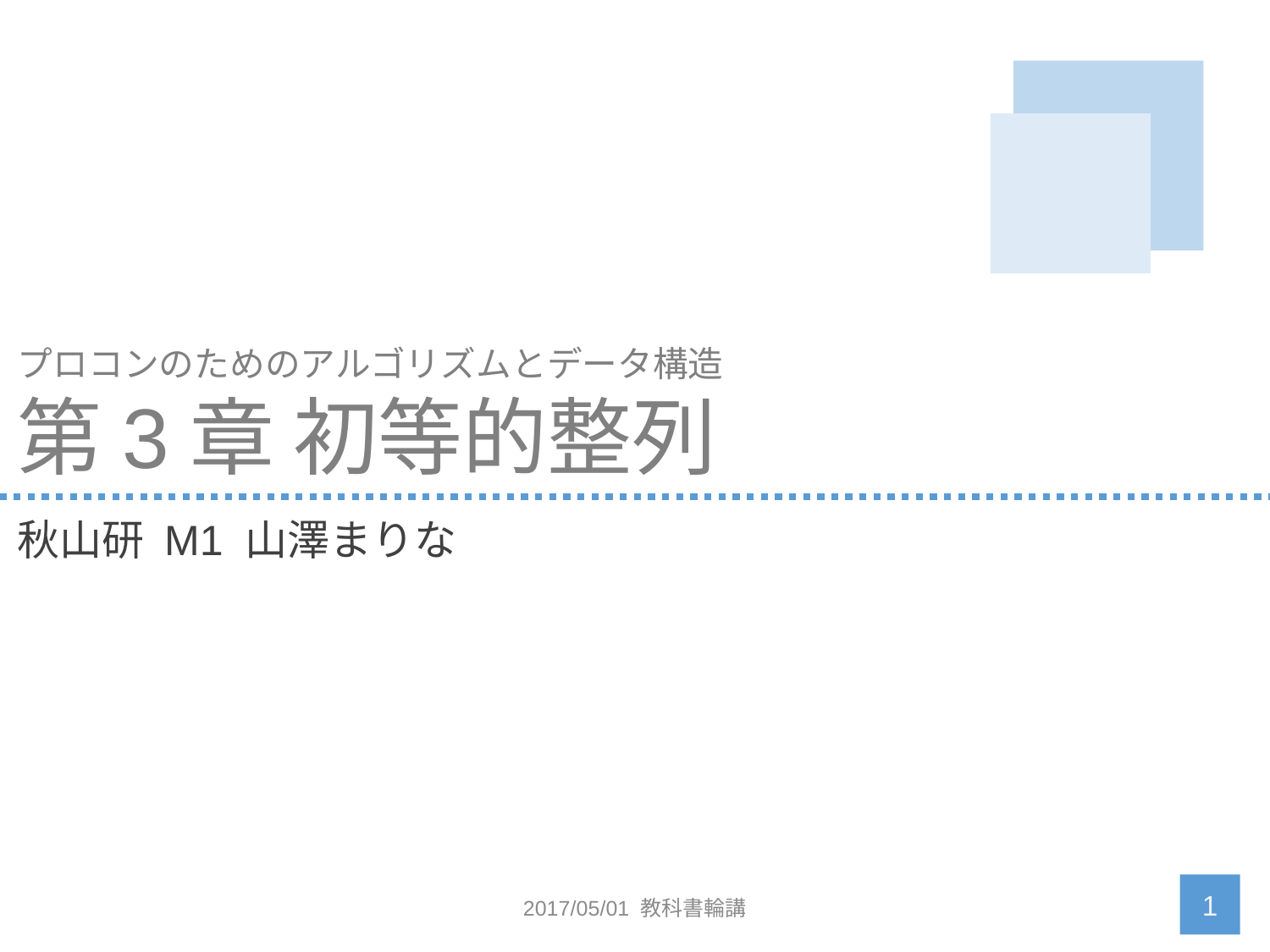

# プロコンのためのアルゴリズムとデータ構造 第3章 初等的整列
秋山研 M1 山澤まりな
1
2017/05/01 教科書輪講